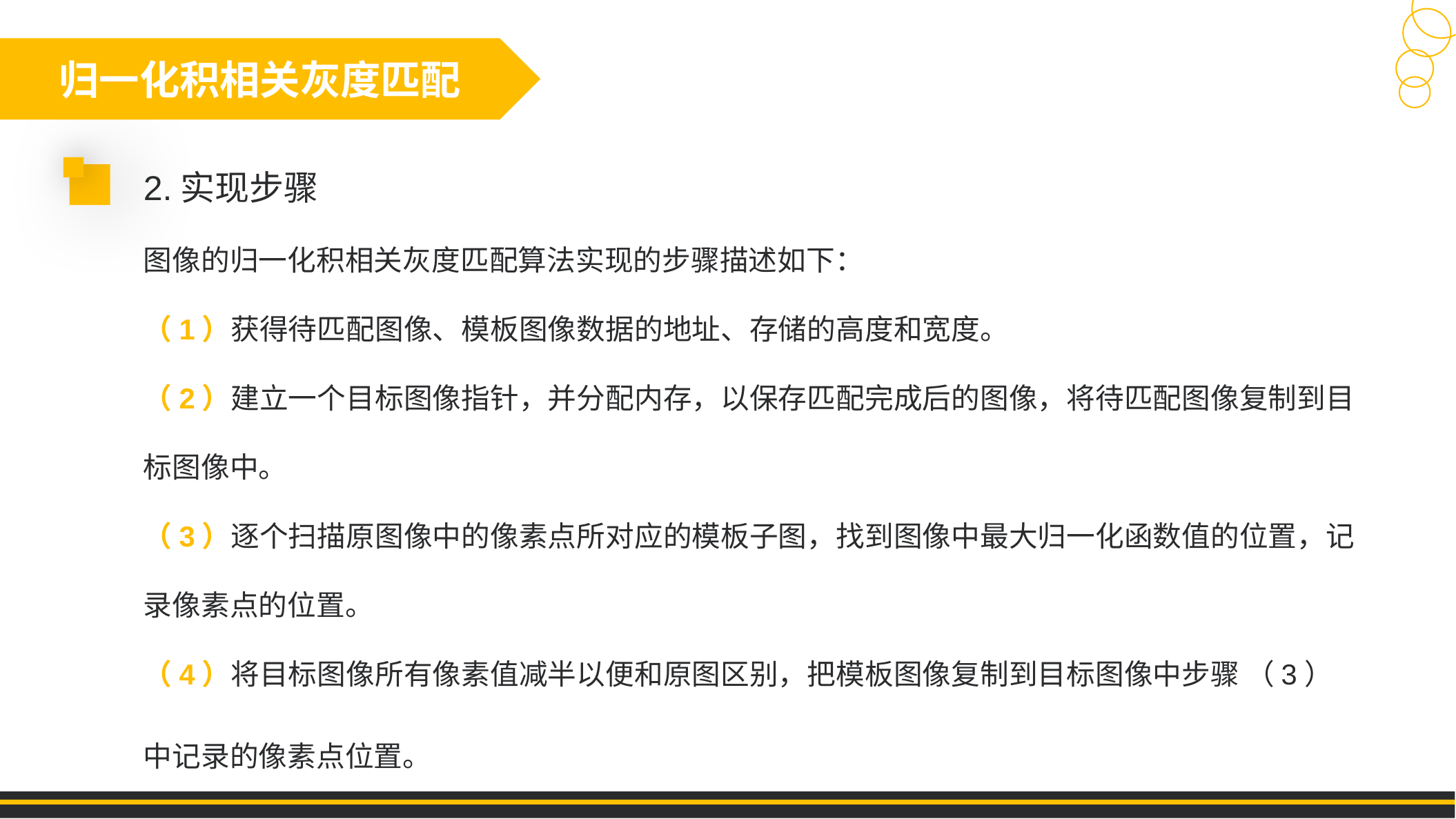

归一化积相关灰度匹配
2.实现步骤
图像的归一化积相关灰度匹配算法实现的步骤描述如下：
（1）获得待匹配图像、模板图像数据的地址、存储的高度和宽度。
（2）建立一个目标图像指针，并分配内存，以保存匹配完成后的图像，将待匹配图像复制到目标图像中。
（3）逐个扫描原图像中的像素点所对应的模板子图，找到图像中最大归一化函数值的位置，记录像素点的位置。
（4）将目标图像所有像素值减半以便和原图区别，把模板图像复制到目标图像中步骤 （3）中记录的像素点位置。